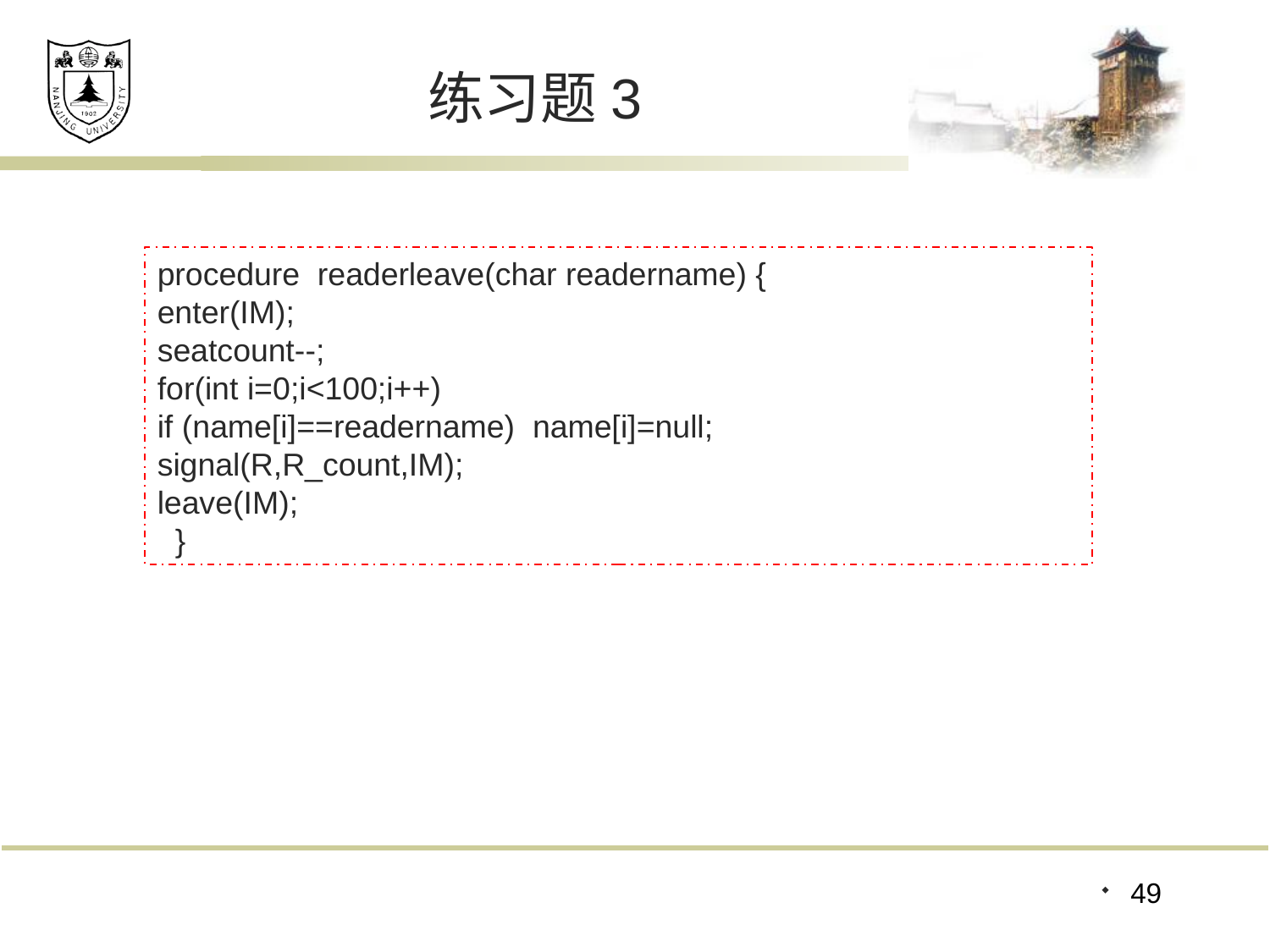

# 练习题3
procedure  readerleave(char readername) {
enter(IM);
seatcount--;
for(int i=0;i<100;i++)
if (name[i]==readername)  name[i]=null;
signal(R,R_count,IM);
leave(IM);
  }
49